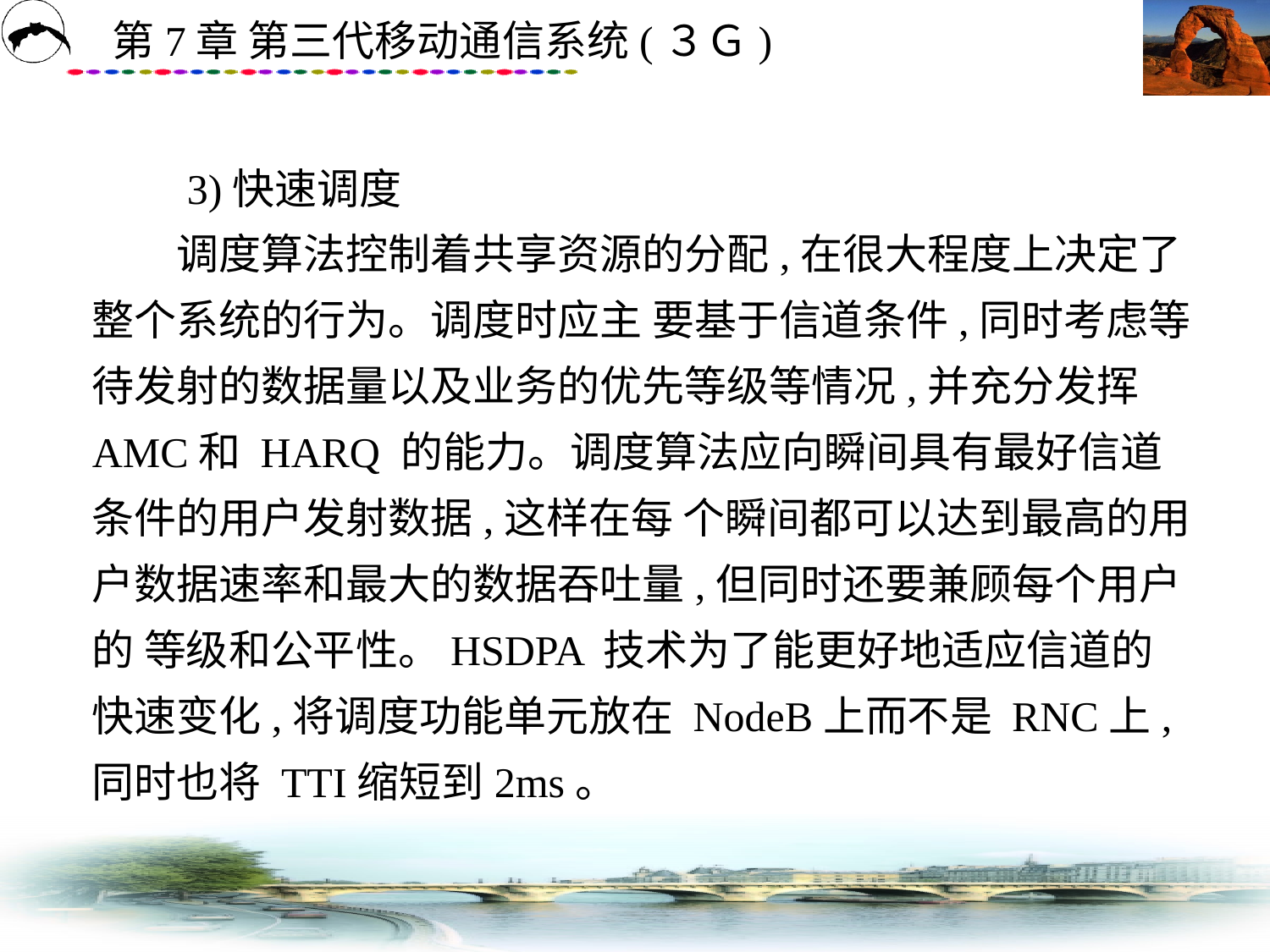

# 3)快速调度 　　调度算法控制着共享资源的分配,在很大程度上决定了整个系统的行为。调度时应主 要基于信道条件,同时考虑等待发射的数据量以及业务的优先等级等情况,并充分发挥 AMC和 HARQ 的能力。调度算法应向瞬间具有最好信道条件的用户发射数据,这样在每 个瞬间都可以达到最高的用户数据速率和最大的数据吞吐量,但同时还要兼顾每个用户的 等级和公平性。HSDPA 技术为了能更好地适应信道的快速变化,将调度功能单元放在 NodeB上而不是 RNC上,同时也将 TTI缩短到2ms。